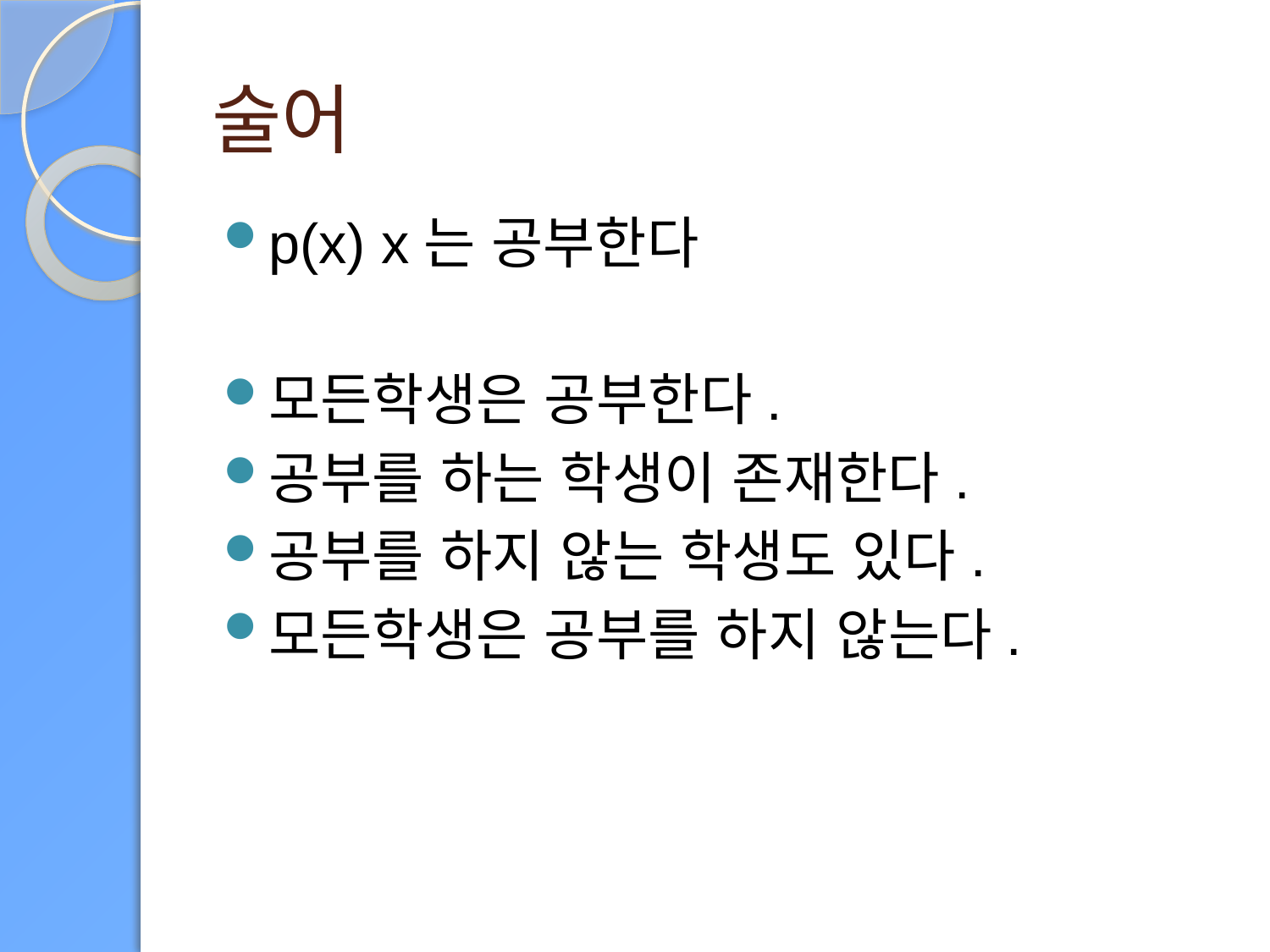

# 술어
p(x) x는 공부한다

모든학생은 공부한다.
공부를 하는 학생이 존재한다.
공부를 하지 않는 학생도 있다.
모든학생은 공부를 하지 않는다.